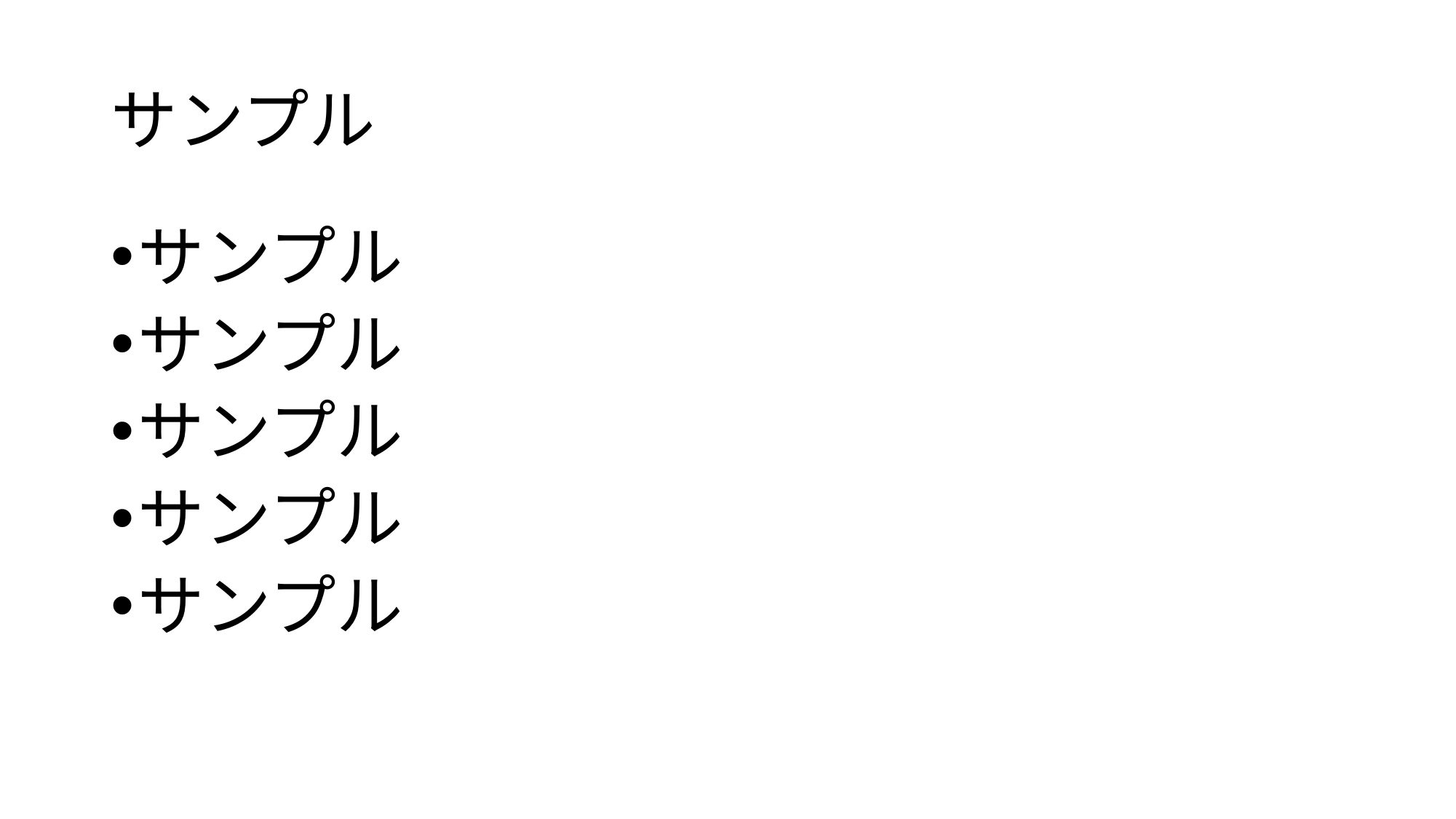

# サンプル
サンプル
サンプル
サンプル
サンプル
サンプル